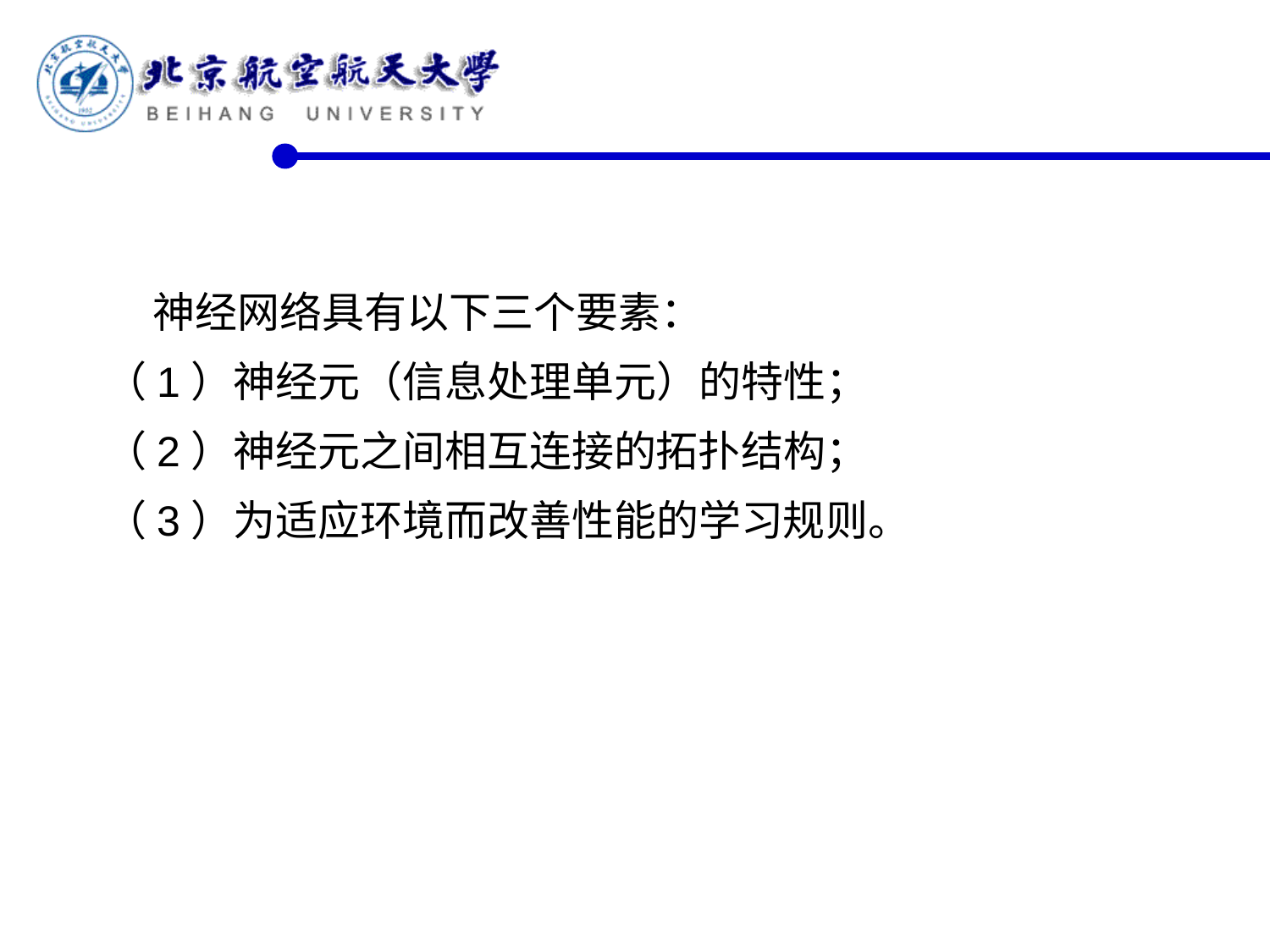

神经网络具有以下三个要素：
（1）神经元（信息处理单元）的特性；
（2）神经元之间相互连接的拓扑结构；
（3）为适应环境而改善性能的学习规则。